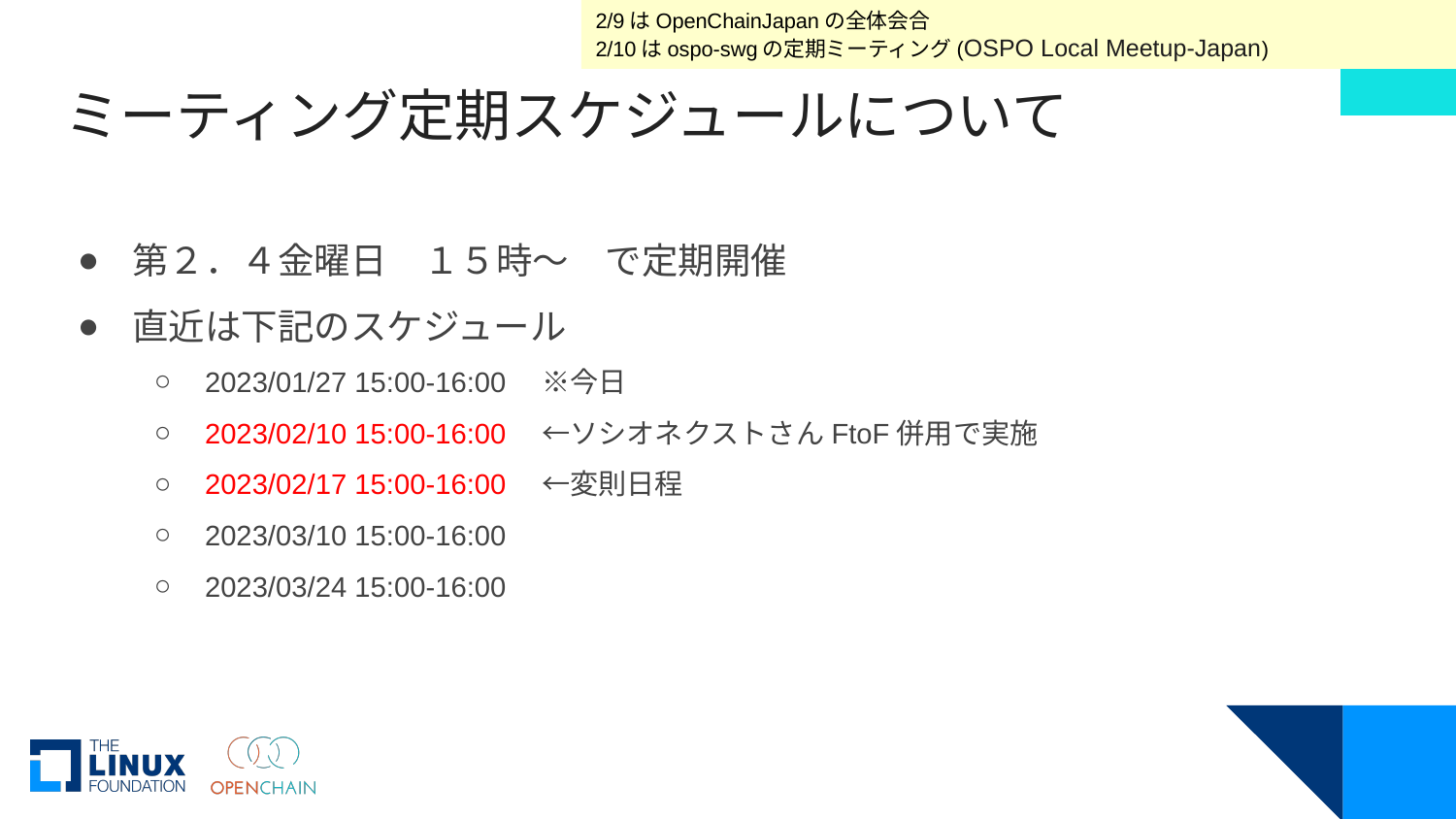

2/9はOpenChainJapanの全体会合
2/10はospo-swgの定期ミーティング(OSPO Local Meetup-Japan)
# ミーティング定期スケジュールについて
第２．４金曜日　１５時～　で定期開催
直近は下記のスケジュール
2023/01/27 15:00-16:00　※今日
2023/02/10 15:00-16:00　←ソシオネクストさんFtoF併用で実施
2023/02/17 15:00-16:00　←変則日程
2023/03/10 15:00-16:00
2023/03/24 15:00-16:00